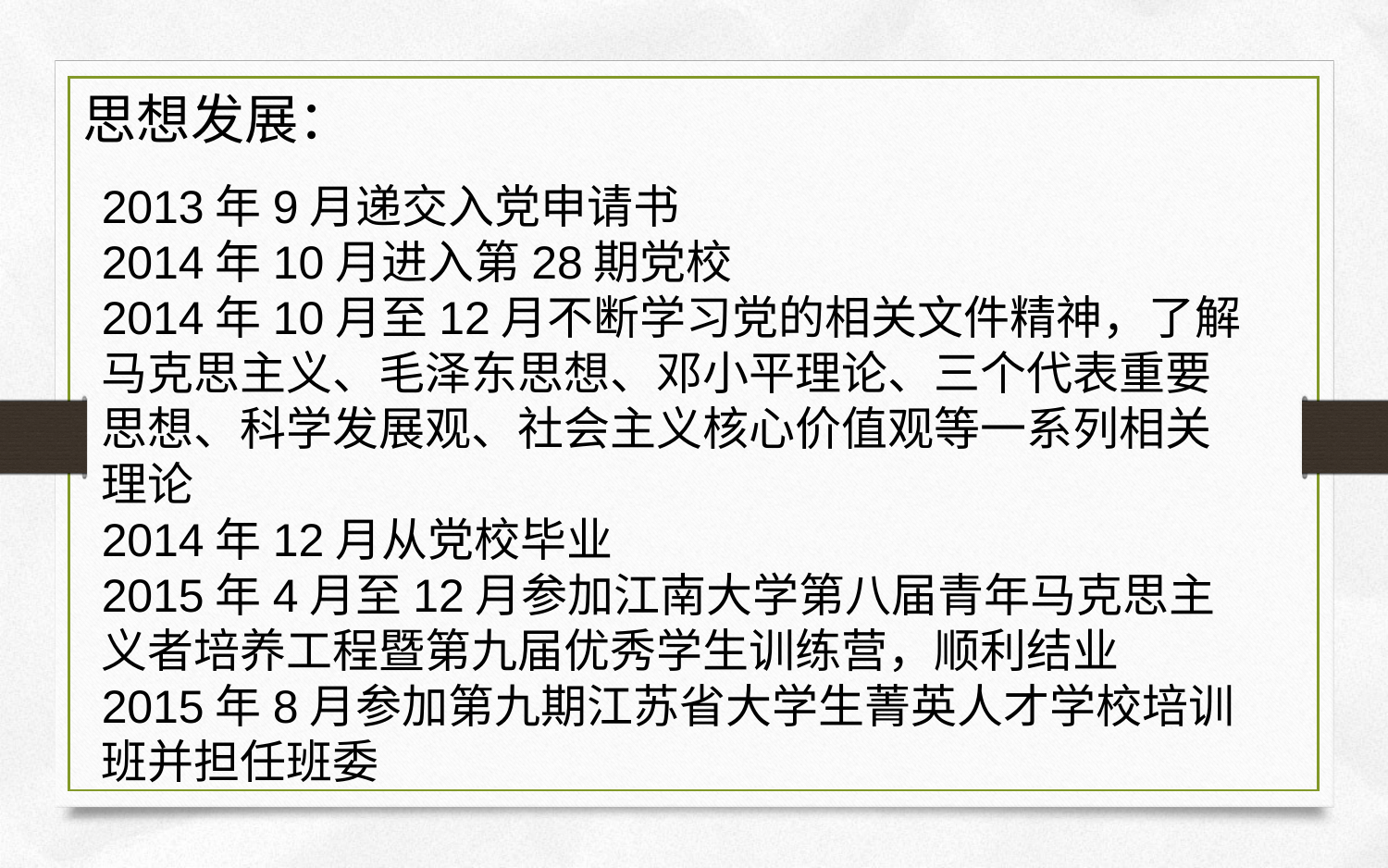

思想发展：
2013年9月递交入党申请书
2014年10月进入第28期党校
2014年10月至12月不断学习党的相关文件精神，了解马克思主义、毛泽东思想、邓小平理论、三个代表重要思想、科学发展观、社会主义核心价值观等一系列相关理论
2014年12月从党校毕业
2015年4月至12月参加江南大学第八届青年马克思主义者培养工程暨第九届优秀学生训练营，顺利结业
2015年8月参加第九期江苏省大学生菁英人才学校培训班并担任班委
2013年9月提交入党申请书
2014年5月进入第二十七期党校
2014年5-6月期间不断学习党的相关文件精神，理解党的基本纲领，深入了解马克思主义、毛泽东思想、邓小平理论、三个代表重要思想、科学发展观、社会主义核心价值观等一系列相关理论
2014年6月顺利从党校毕业
2014年9-12月期间接手学生会团务中心工作，充分认知团委、党委工作要领，了解工作内容及基本内涵，并根据指导思想完成各项活动
2014年12月成为预备党员